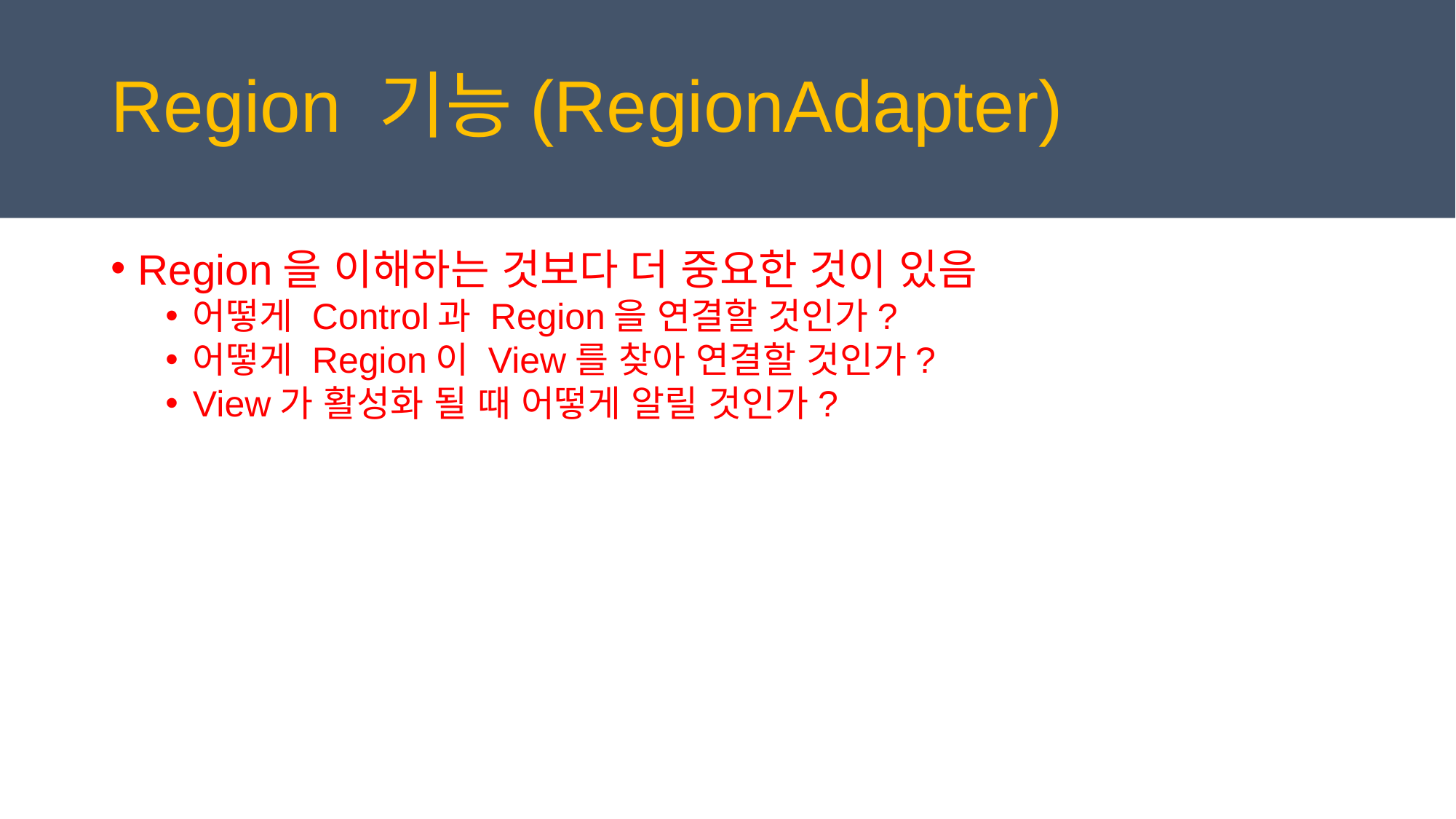

Region 기능(RegionAdapter)
Region을 이해하는 것보다 더 중요한 것이 있음
어떻게 Control과 Region을 연결할 것인가?
어떻게 Region이 View를 찾아 연결할 것인가?
View가 활성화 될 때 어떻게 알릴 것인가?